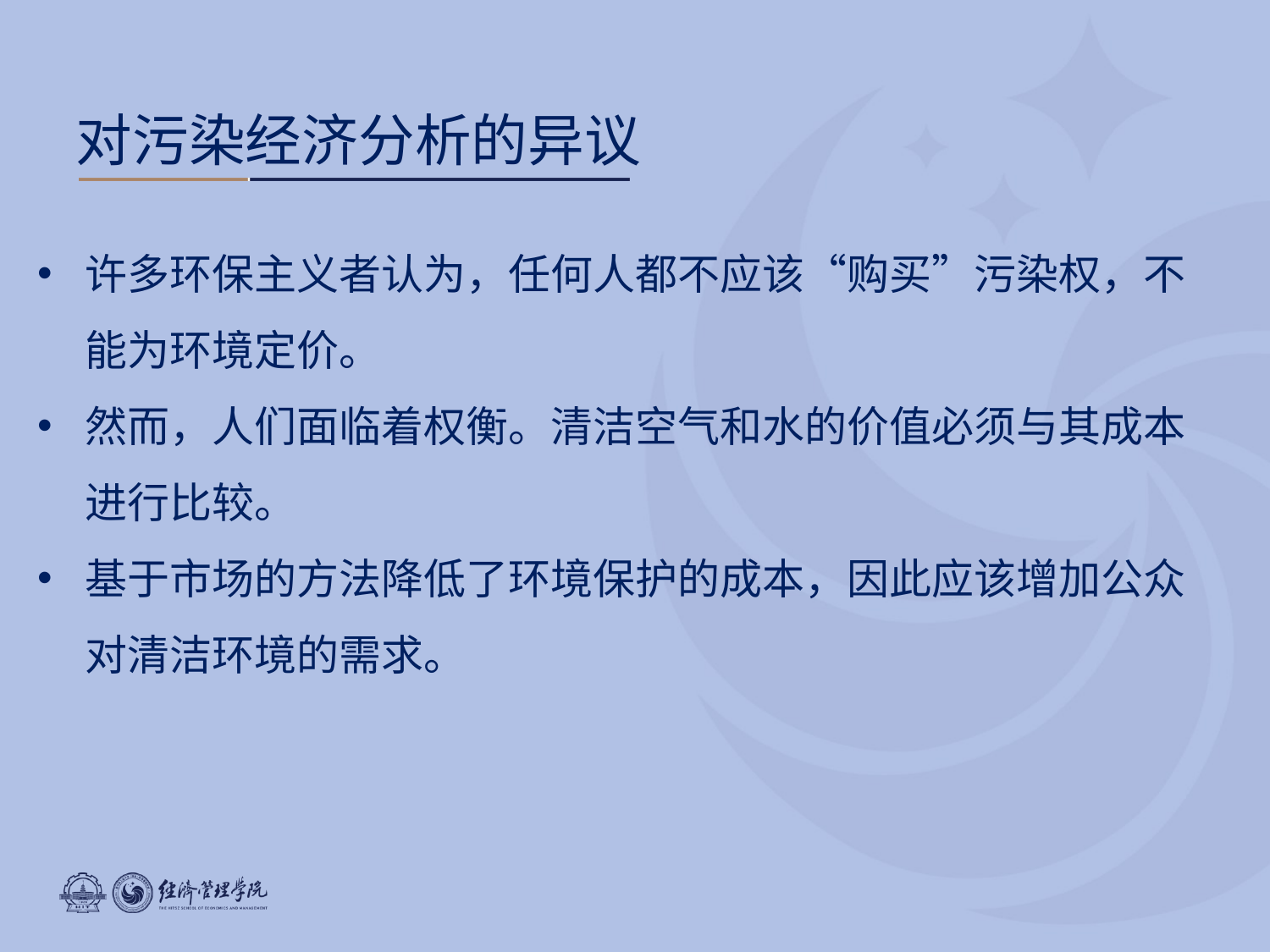

# 对污染经济分析的异议
许多环保主义者认为，任何人都不应该“购买”污染权，不能为环境定价。
然而，人们面临着权衡。清洁空气和水的价值必须与其成本进行比较。
基于市场的方法降低了环境保护的成本，因此应该增加公众对清洁环境的需求。